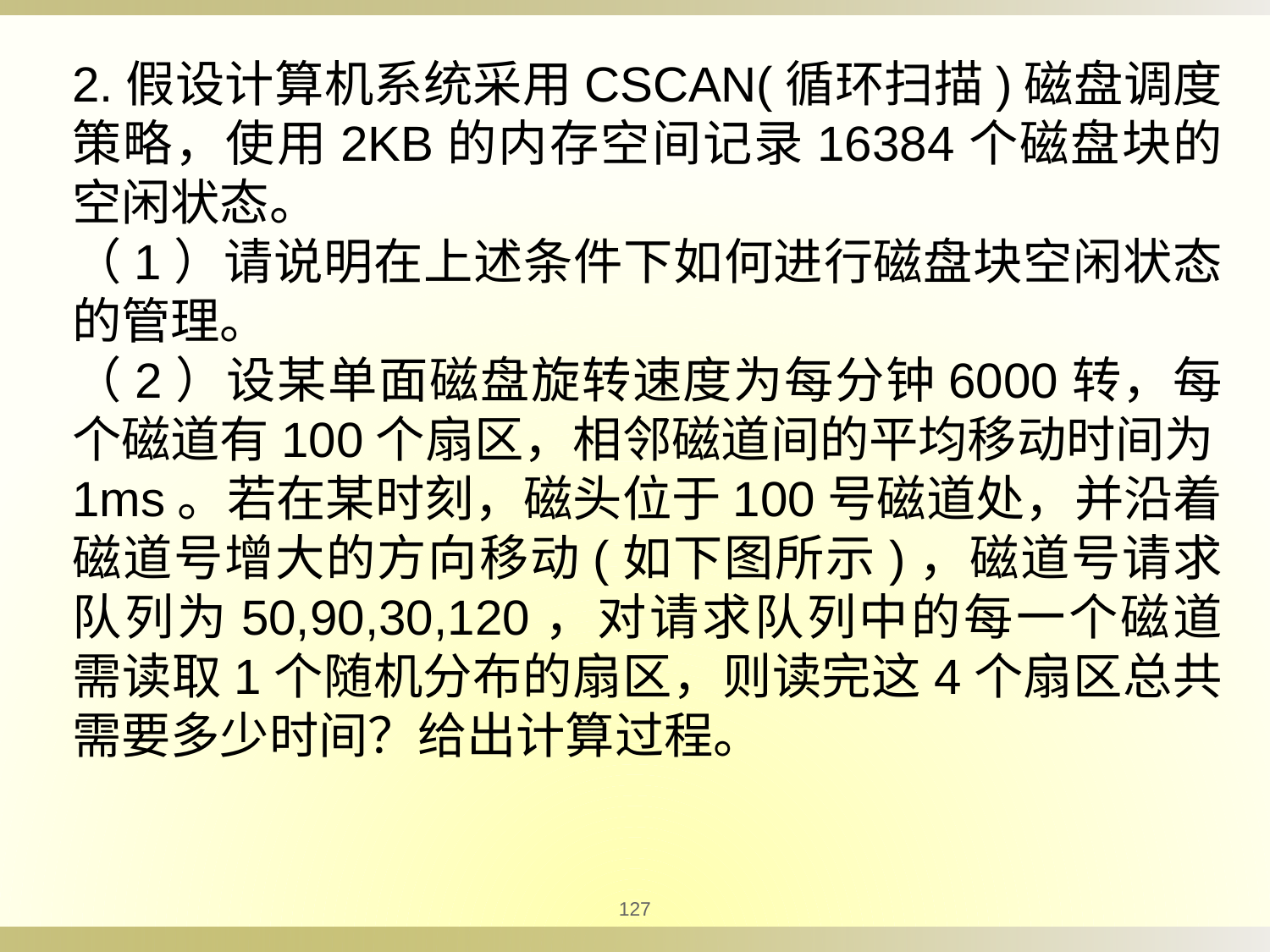

2.假设计算机系统采用CSCAN(循环扫描)磁盘调度策略，使用2KB的内存空间记录16384个磁盘块的空闲状态。
（1）请说明在上述条件下如何进行磁盘块空闲状态的管理。
（2）设某单面磁盘旋转速度为每分钟6000转，每个磁道有100个扇区，相邻磁道间的平均移动时间为1ms。若在某时刻，磁头位于100号磁道处，并沿着磁道号增大的方向移动(如下图所示)，磁道号请求队列为50,90,30,120，对请求队列中的每一个磁道需读取1个随机分布的扇区，则读完这4个扇区总共需要多少时间？给出计算过程。
127